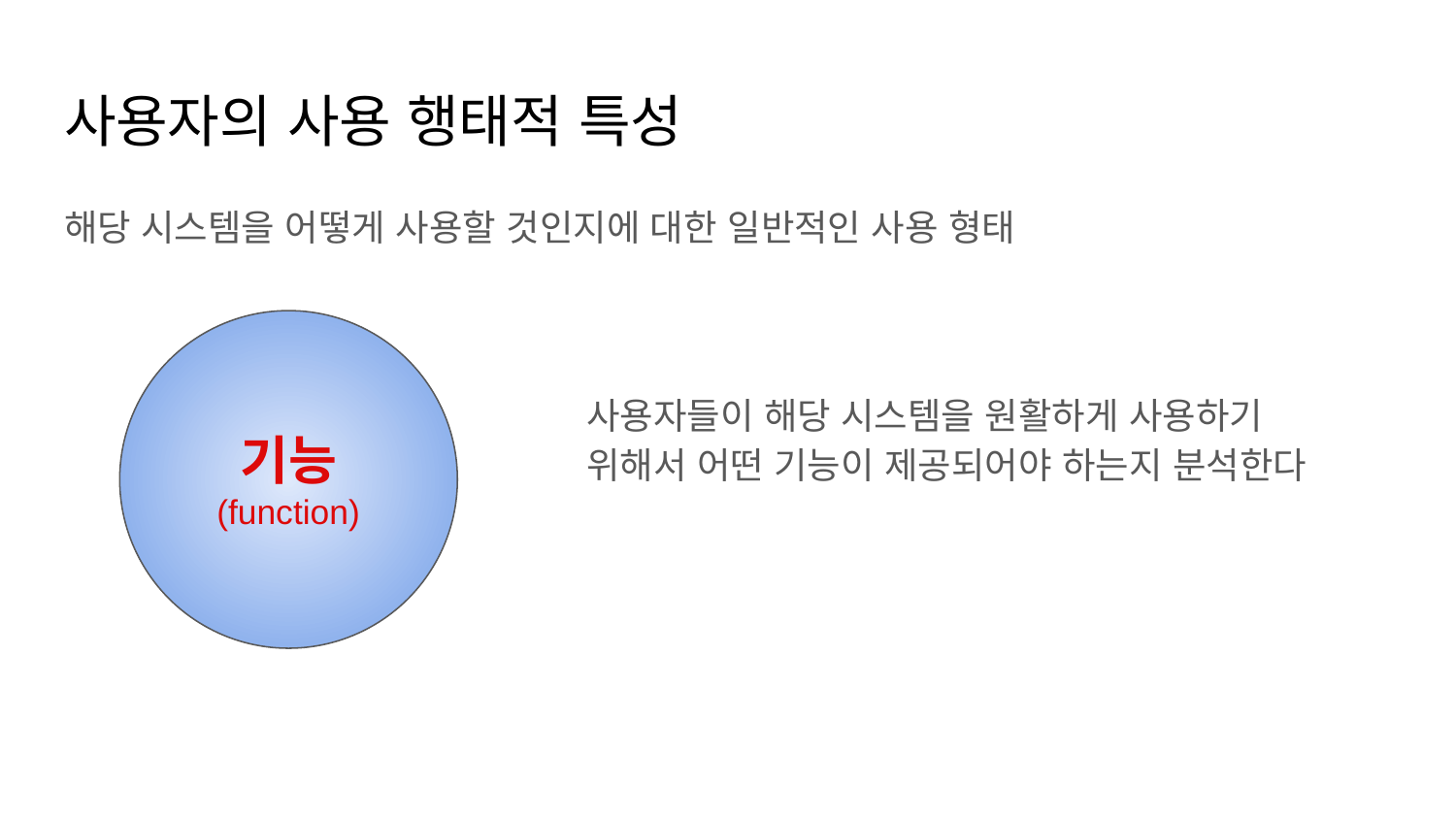

# 사용자의 사용 행태적 특성
해당 시스템을 어떻게 사용할 것인지에 대한 일반적인 사용 형태
기능
(function)
사용자들이 해당 시스템을 원활하게 사용하기 위해서 어떤 기능이 제공되어야 하는지 분석한다